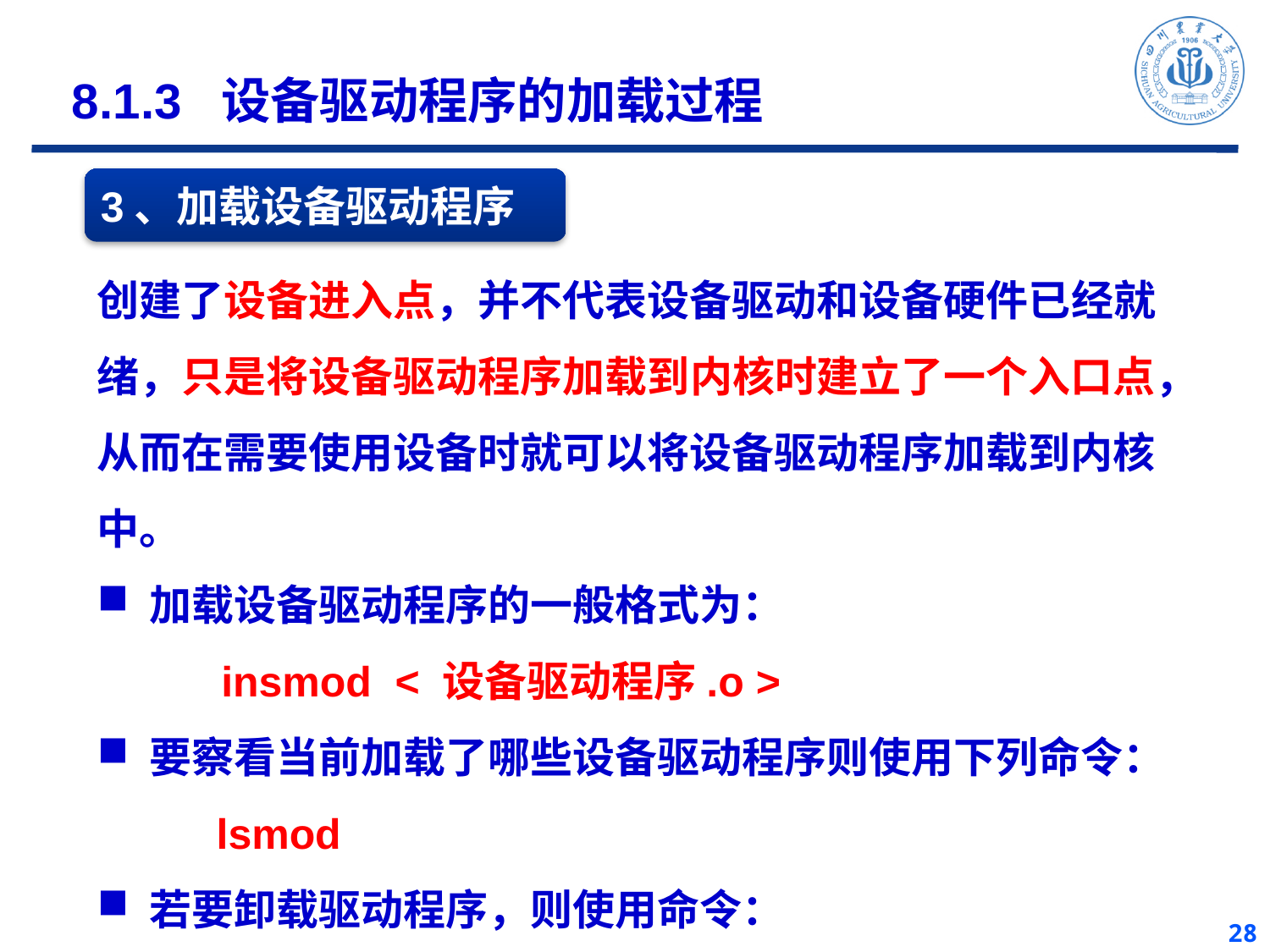

8.1.3  设备驱动程序的加载过程
3、加载设备驱动程序
创建了设备进入点，并不代表设备驱动和设备硬件已经就绪，只是将设备驱动程序加载到内核时建立了一个入口点，从而在需要使用设备时就可以将设备驱动程序加载到内核中。
 加载设备驱动程序的一般格式为：
  　　insmod  < 设备驱动程序.o >
 要察看当前加载了哪些设备驱动程序则使用下列命令：
　       lsmod
 若要卸载驱动程序，则使用命令：
　　   rmmod  < 设备驱动程序.o >